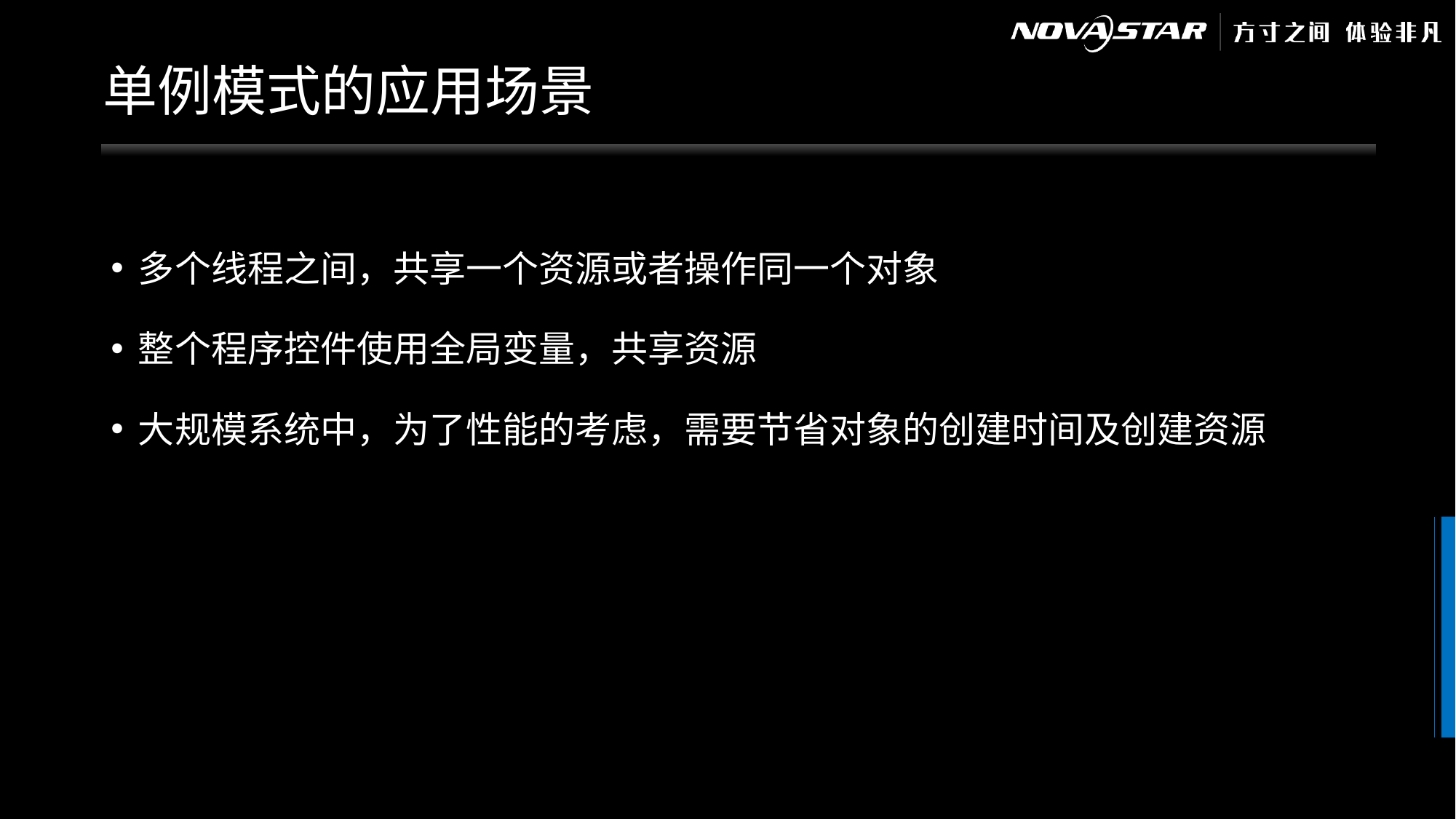

# 单例模式的应用场景

多个线程之间，共享一个资源或者操作同一个对象
整个程序控件使用全局变量，共享资源
大规模系统中，为了性能的考虑，需要节省对象的创建时间及创建资源